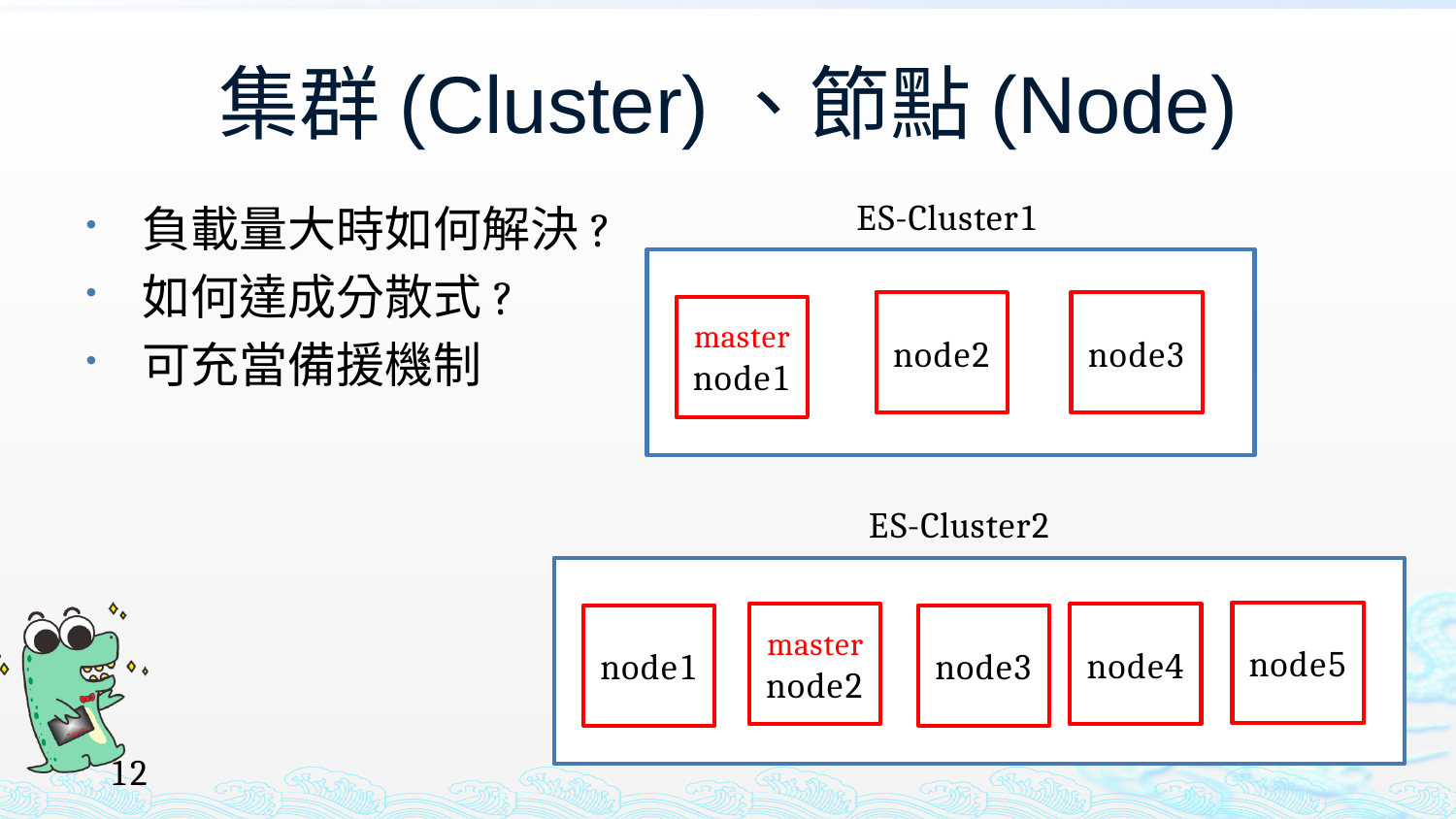

# 集群(Cluster)、節點(Node)
ES-Cluster1

node2
node3
master
node1
負載量大時如何解決?
如何達成分散式?
可充當備援機制
ES-Cluster2

node5
master node2
node4
node1
node3
12